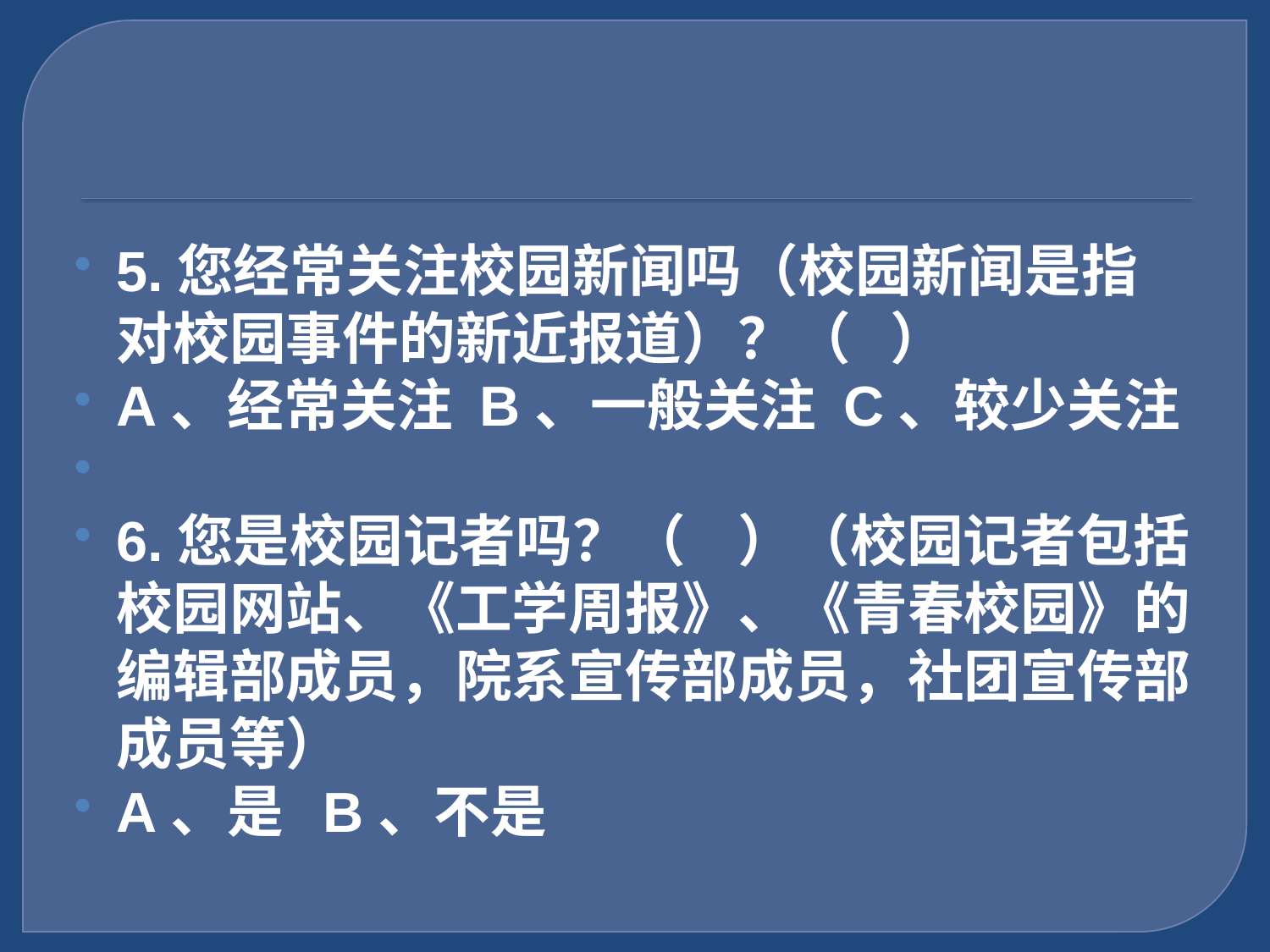

#
5.您经常关注校园新闻吗（校园新闻是指对校园事件的新近报道）？（   ）
A、经常关注 B、一般关注 C、较少关注

6.您是校园记者吗？（    ）（校园记者包括校园网站、《工学周报》、《青春校园》的编辑部成员，院系宣传部成员，社团宣传部成员等）
A、是  B、不是